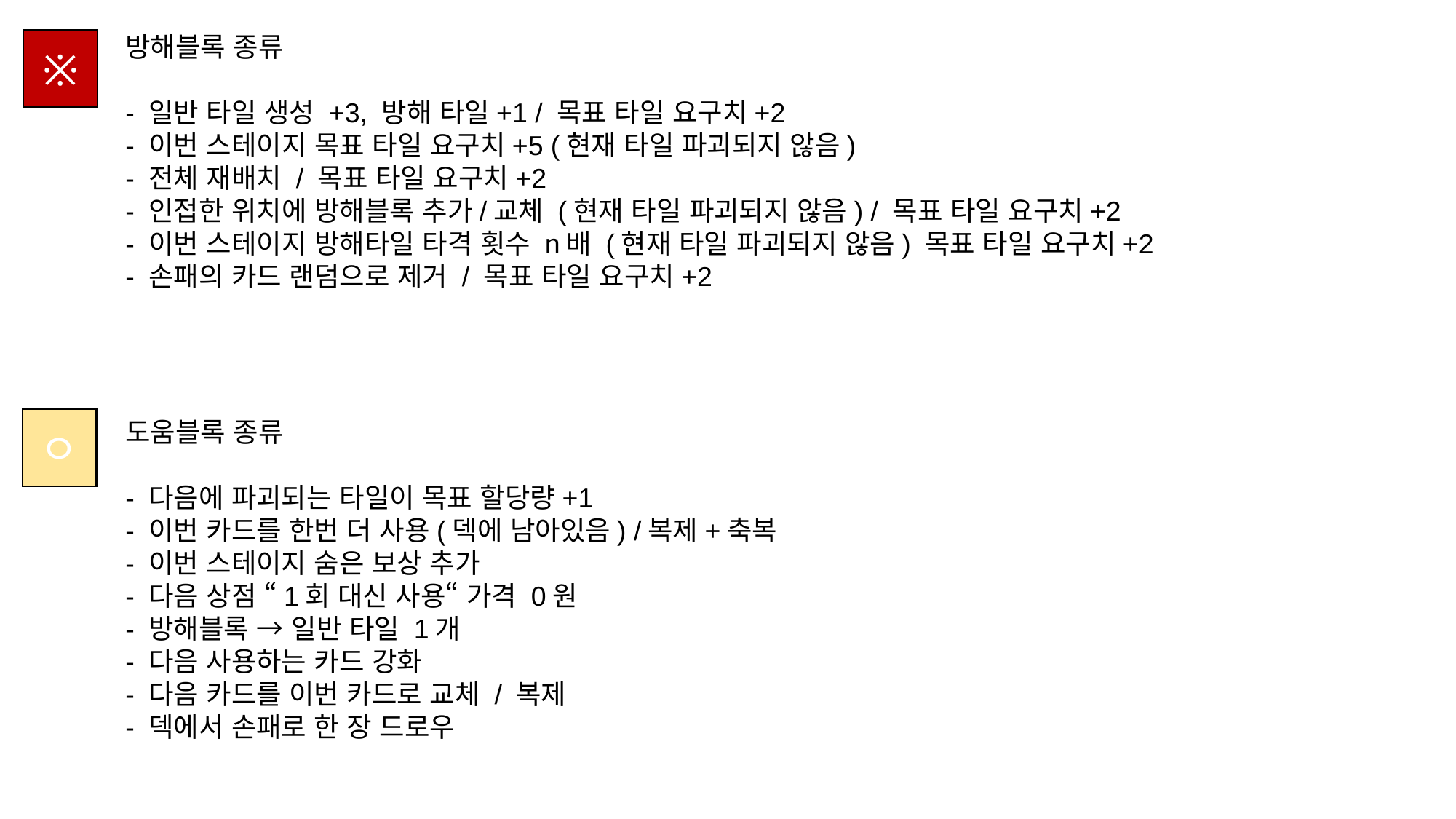

방해블록 종류

- 일반 타일 생성 +3, 방해 타일+1 / 목표 타일 요구치+2
- 이번 스테이지 목표 타일 요구치+5 (현재 타일 파괴되지 않음)
- 전체 재배치 / 목표 타일 요구치+2
- 인접한 위치에 방해블록 추가/교체 (현재 타일 파괴되지 않음) / 목표 타일 요구치+2
- 이번 스테이지 방해타일 타격 횟수 n배 (현재 타일 파괴되지 않음) 목표 타일 요구치+2
- 손패의 카드 랜덤으로 제거 / 목표 타일 요구치+2

※
ㅇ
도움블록 종류

- 다음에 파괴되는 타일이 목표 할당량+1
- 이번 카드를 한번 더 사용(덱에 남아있음) /복제+축복
- 이번 스테이지 숨은 보상 추가
- 다음 상점 “1회 대신 사용“ 가격 0원
- 방해블록 → 일반 타일 1개
- 다음 사용하는 카드 강화
- 다음 카드를 이번 카드로 교체 / 복제
- 덱에서 손패로 한 장 드로우